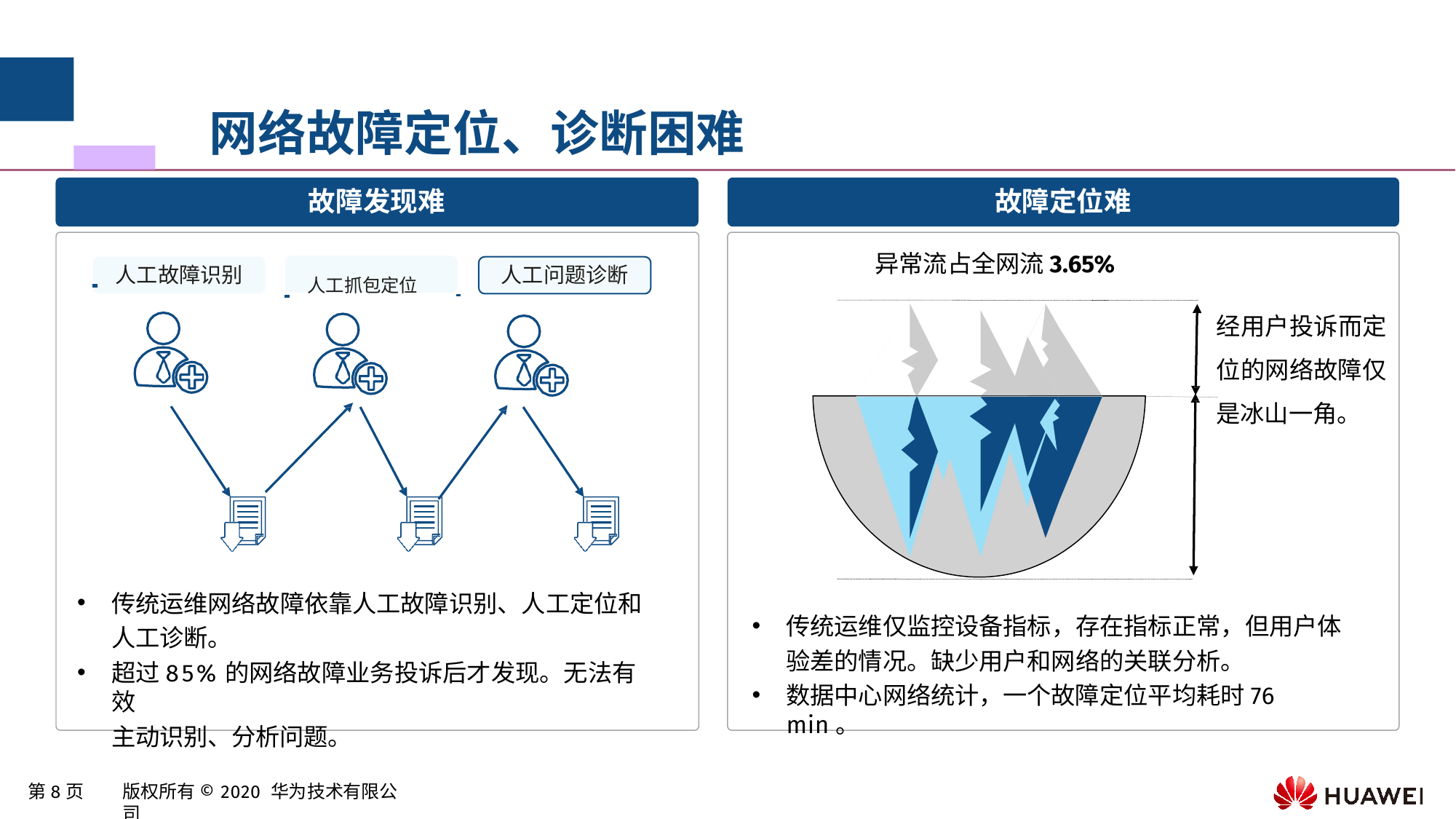

# 网络故障定位、诊断困难

故障发现难
故障定位难

异常流占全网流3.65%
经用户投诉而定 位的网络故障仅 是冰山一角。

传统运维仅监控设备指标，存在指标正常，但用户体 验差的情况。缺少用户和网络的关联分析。
数据中心网络统计，一个故障定位平均耗时76 min。

 	人工故障识别
 	人工抓包定位
人工问题诊断

传统运维网络故障依靠人工故障识别、人工定位和 人工诊断。
超过85%的网络故障业务投诉后才发现。无法有效
主动识别、分析问题。
第8页
版权所有© 2020 华为技术有限公司